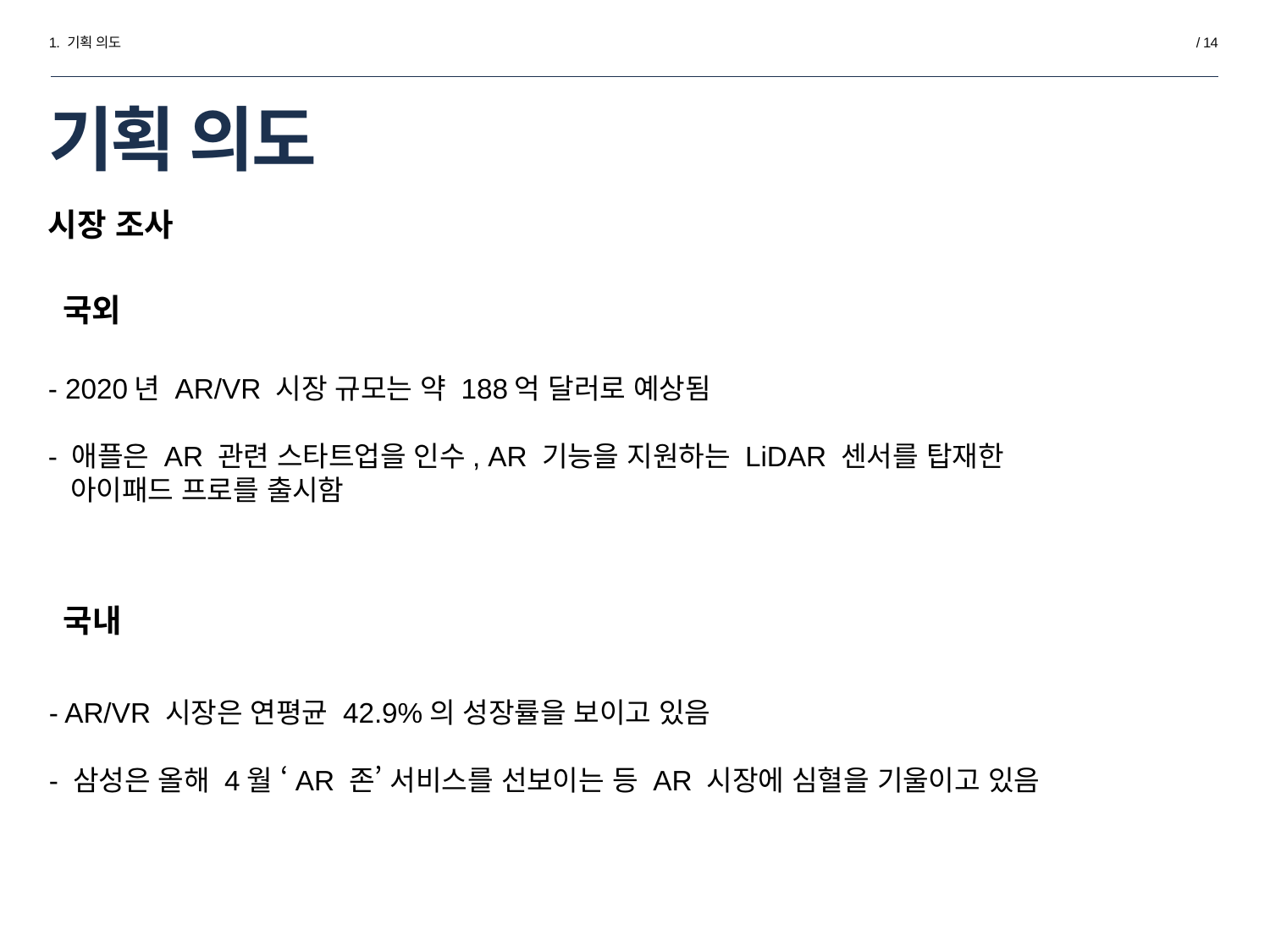

1. 기획 의도
 / 14
# 기획 의도
시장 조사
국외
- 2020년 AR/VR 시장 규모는 약 188억 달러로 예상됨

- 애플은 AR 관련 스타트업을 인수, AR 기능을 지원하는 LiDAR 센서를 탑재한
  아이패드 프로를 출시함
국내
- AR/VR 시장은 연평균 42.9%의 성장률을 보이고 있음

- 삼성은 올해 4월 ‘AR 존’ 서비스를 선보이는 등 AR 시장에 심혈을 기울이고 있음